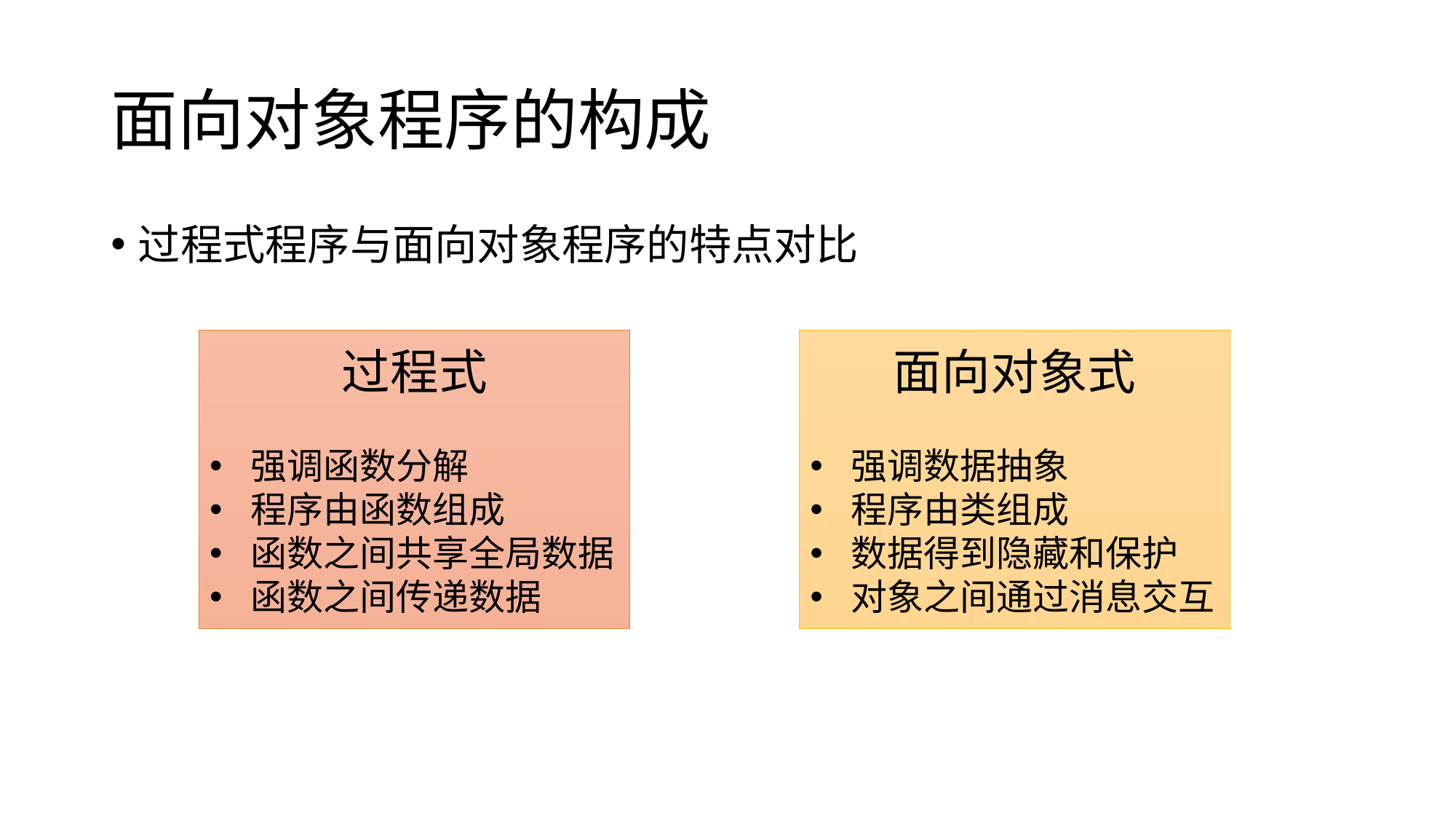

# 面向对象程序的构成
过程式程序与面向对象程序的特点对比

过程式

强调函数分解
程序由函数组成
函数之间共享全局数据
函数之间传递数据
面向对象式

强调数据抽象
程序由类组成
数据得到隐藏和保护
对象之间通过消息交互